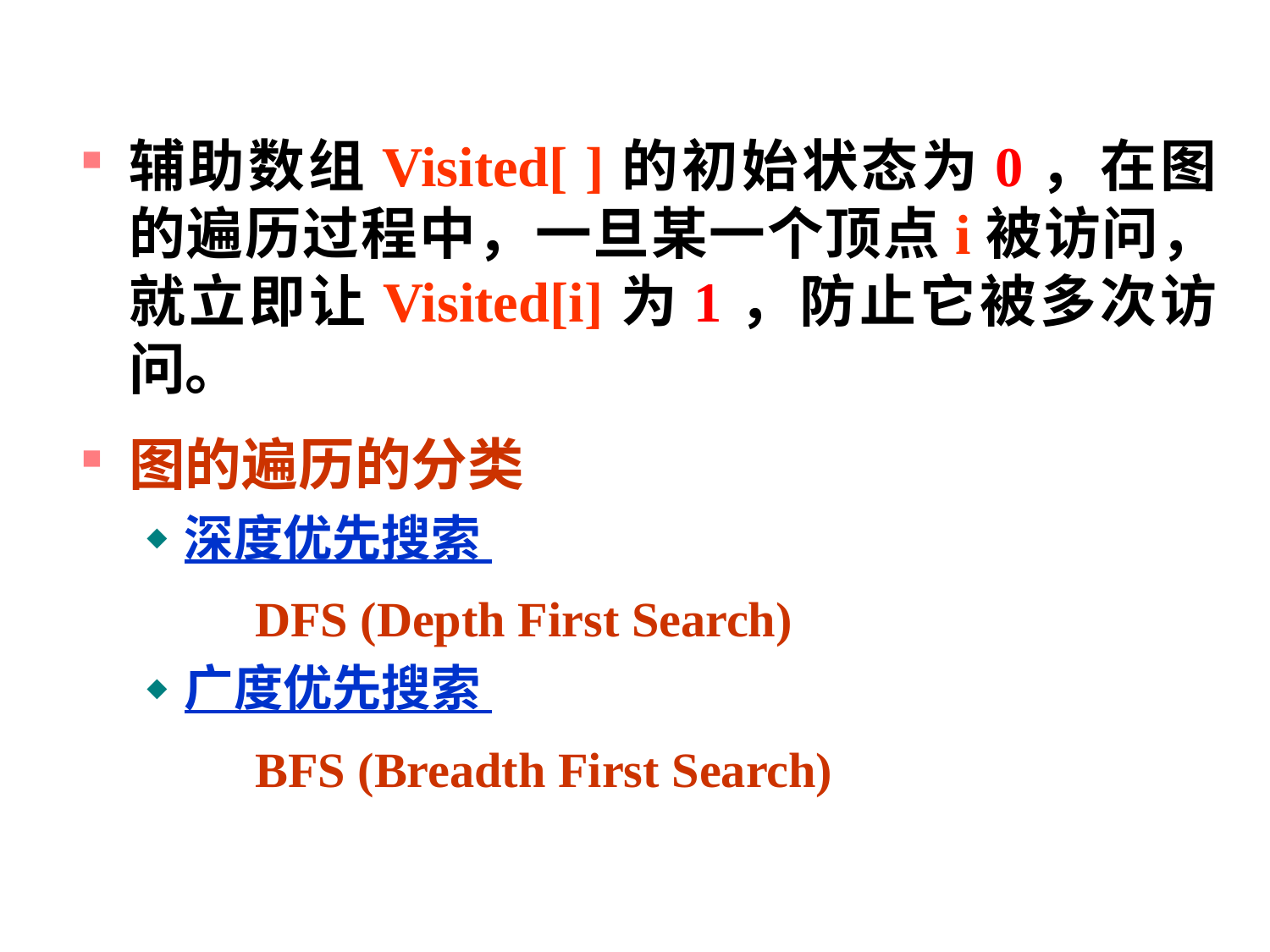

辅助数组Visited[ ]的初始状态为0，在图的遍历过程中，一旦某一个顶点i被访问，就立即让Visited[i]为1，防止它被多次访问。
图的遍历的分类
深度优先搜索
         DFS (Depth First Search)
广度优先搜索
         BFS (Breadth First Search)
66